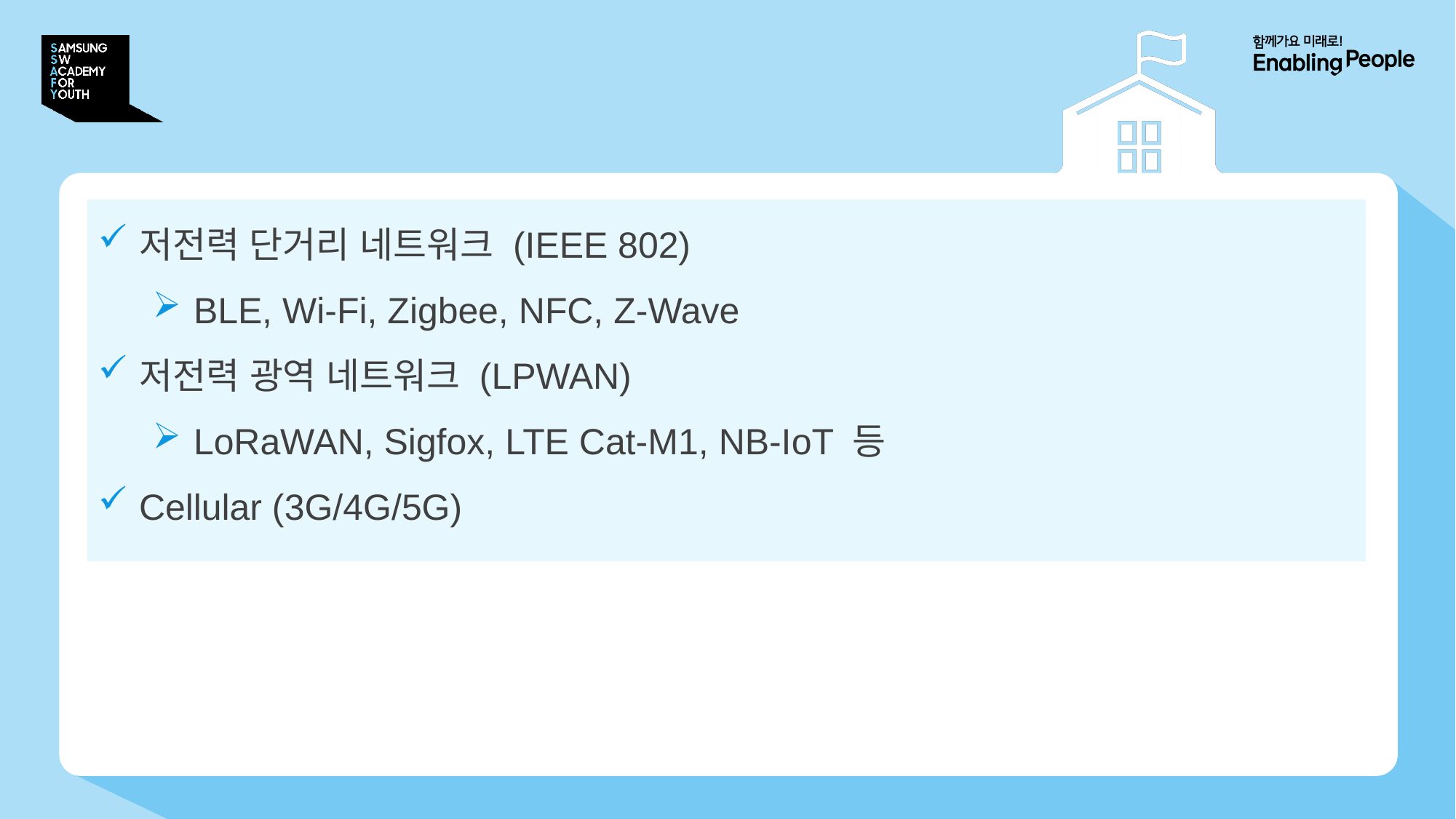

# IoT 네트워크 유형
저전력 단거리 네트워크 (IEEE 802)
BLE, Wi-Fi, Zigbee, NFC, Z-Wave
저전력 광역 네트워크 (LPWAN)
LoRaWAN, Sigfox, LTE Cat-M1, NB-IoT 등
Cellular (3G/4G/5G)